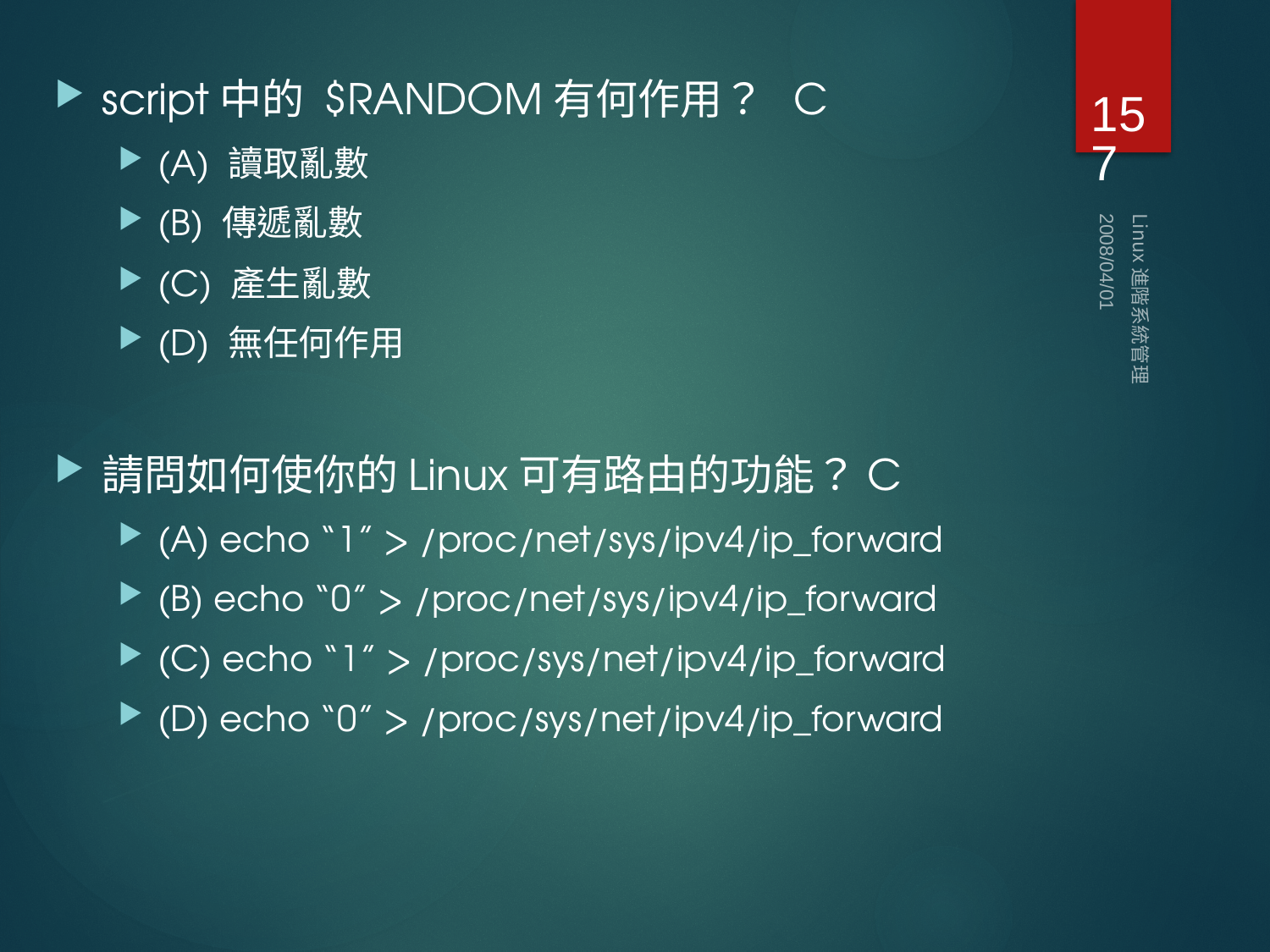

157
script中的 $RANDOM有何作用？  C
(A) 讀取亂數
(B) 傳遞亂數
(C) 產生亂數
(D) 無任何作用

請問如何使你的Linux可有路由的功能？C
(A) echo “1” > /proc/net/sys/ipv4/ip_forward
(B) echo “0” > /proc/net/sys/ipv4/ip_forward
(C) echo “1” > /proc/sys/net/ipv4/ip_forward
(D) echo “0” > /proc/sys/net/ipv4/ip_forward
2008/04/01
Linux 進階系統管理